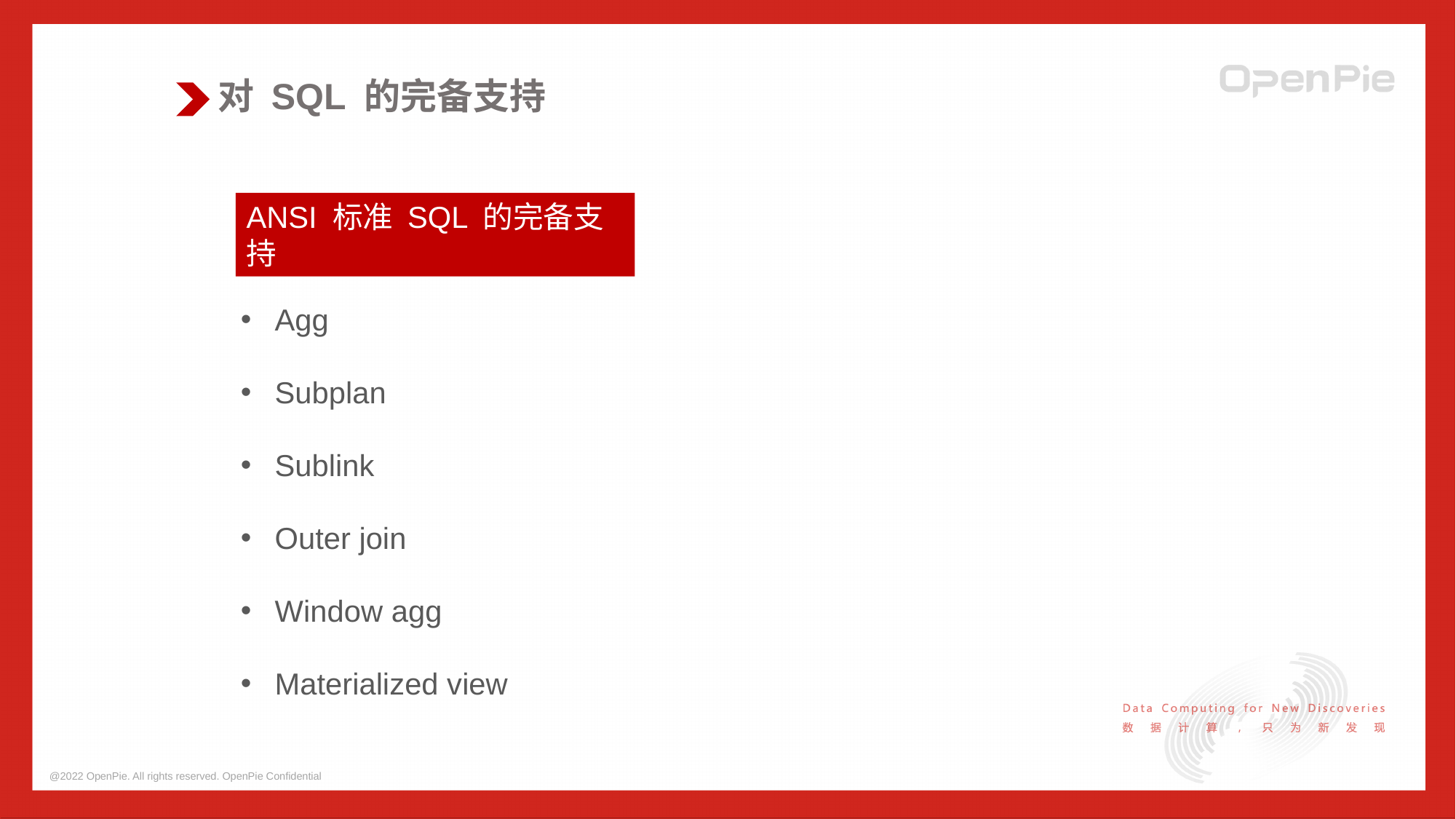

对 SQL 的完备支持

ANSI 标准 SQL 的完备支持
Agg
Subplan
Sublink
Outer join
Window agg
Materialized view